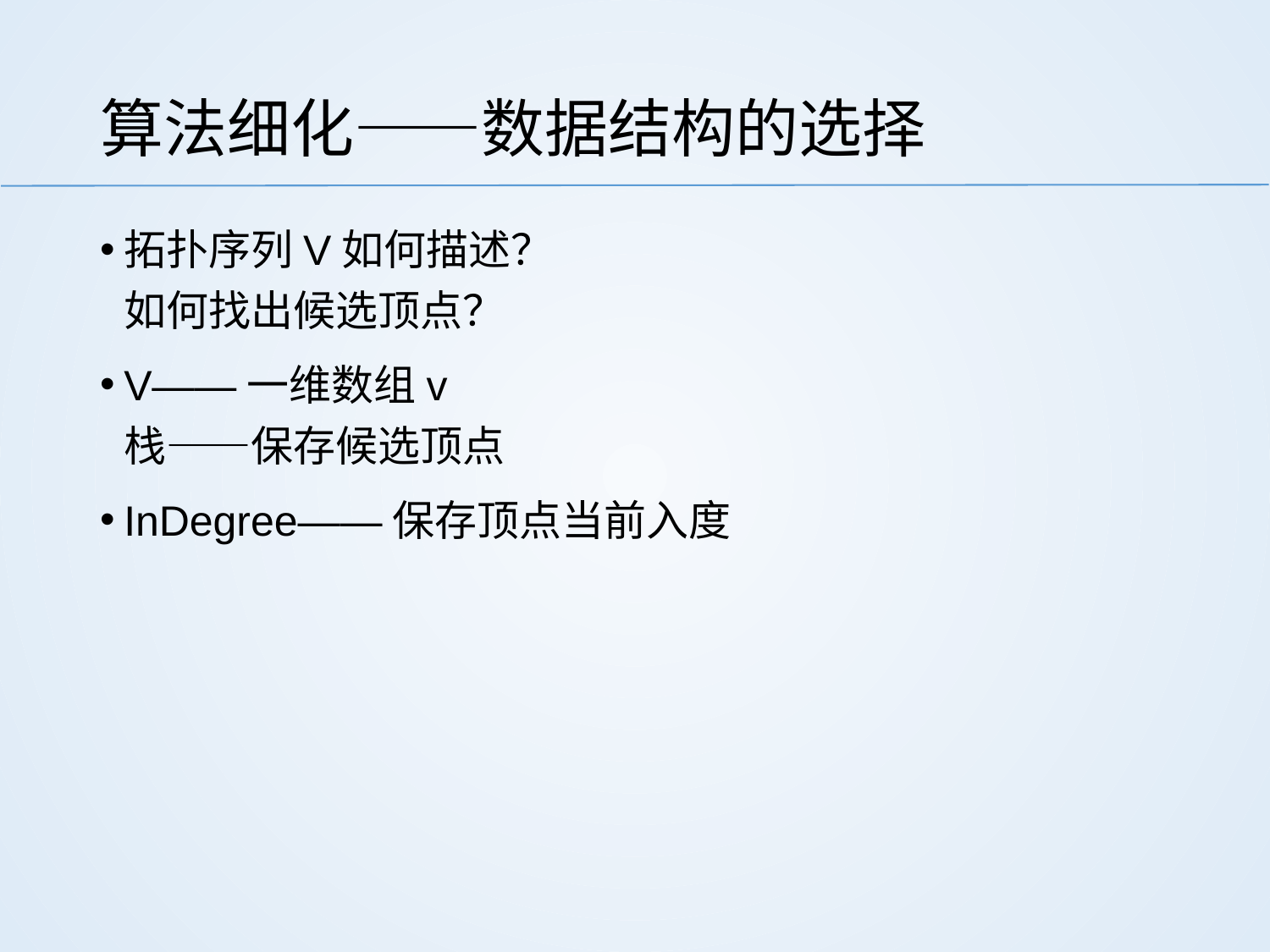

# 算法细化——数据结构的选择
拓扑序列V如何描述？
如何找出候选顶点？
V——一维数组v
栈——保存候选顶点
InDegree——保存顶点当前入度
11